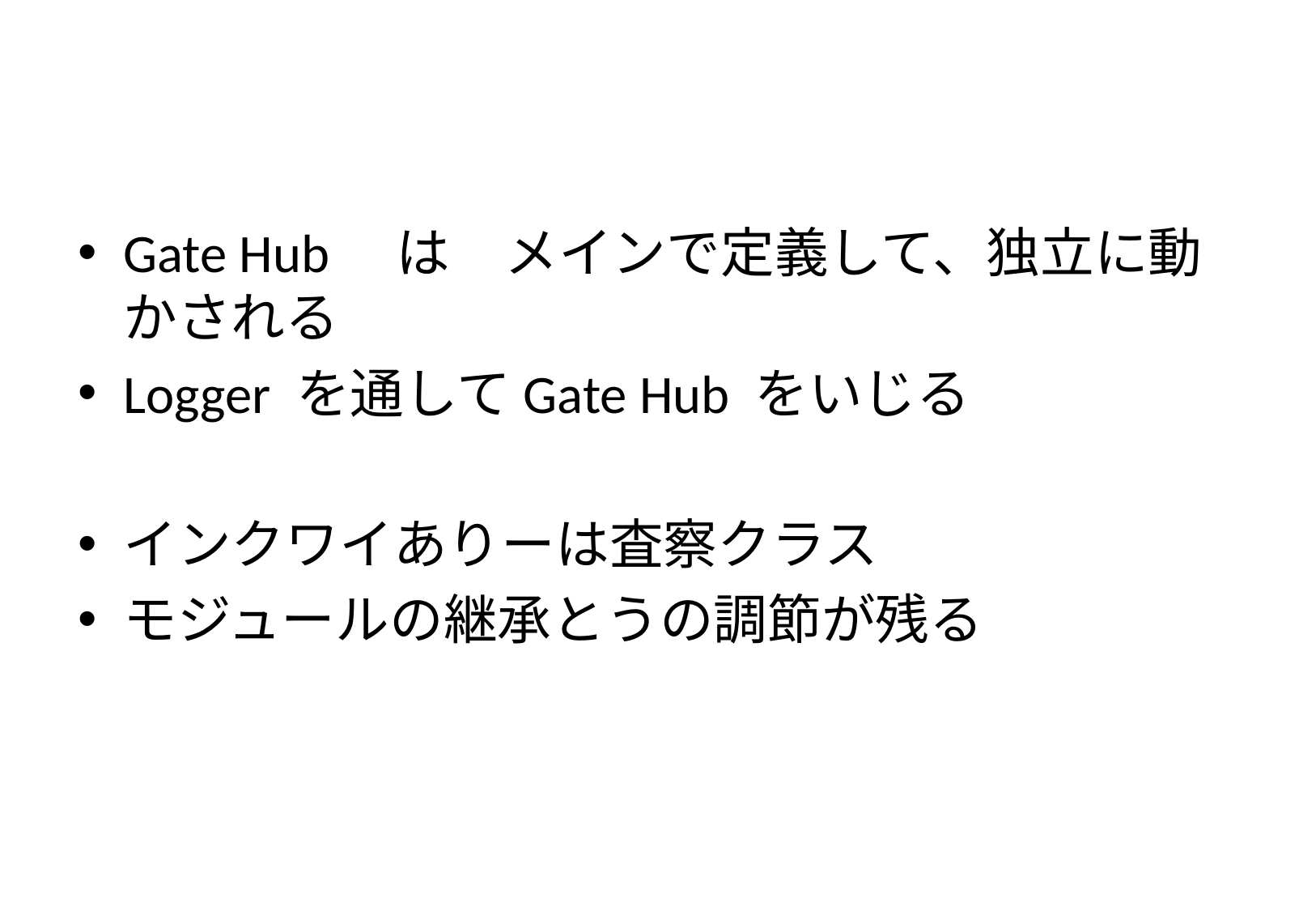

#
Gate Hub　は　メインで定義して、独立に動かされる
Logger を通してGate Hub をいじる

インクワイありーは査察クラス
モジュールの継承とうの調節が残る